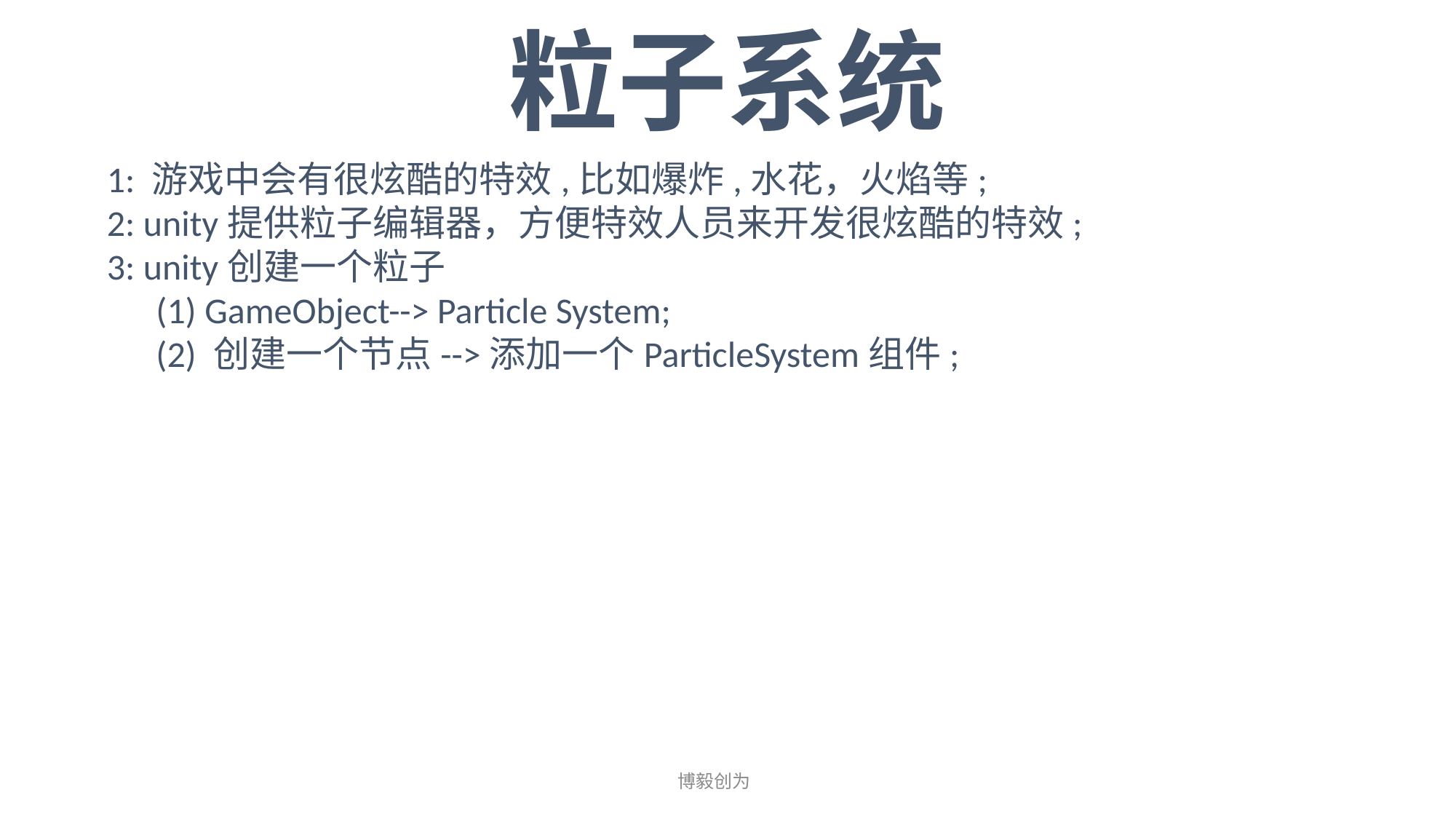

粒子系统
1: 游戏中会有很炫酷的特效,比如爆炸,水花，火焰等;
2: unity提供粒子编辑器，方便特效人员来开发很炫酷的特效;
3: unity创建一个粒子
      (1) GameObject--> Particle System;
      (2) 创建一个节点-->添加一个ParticleSystem组件;

博毅创为
1